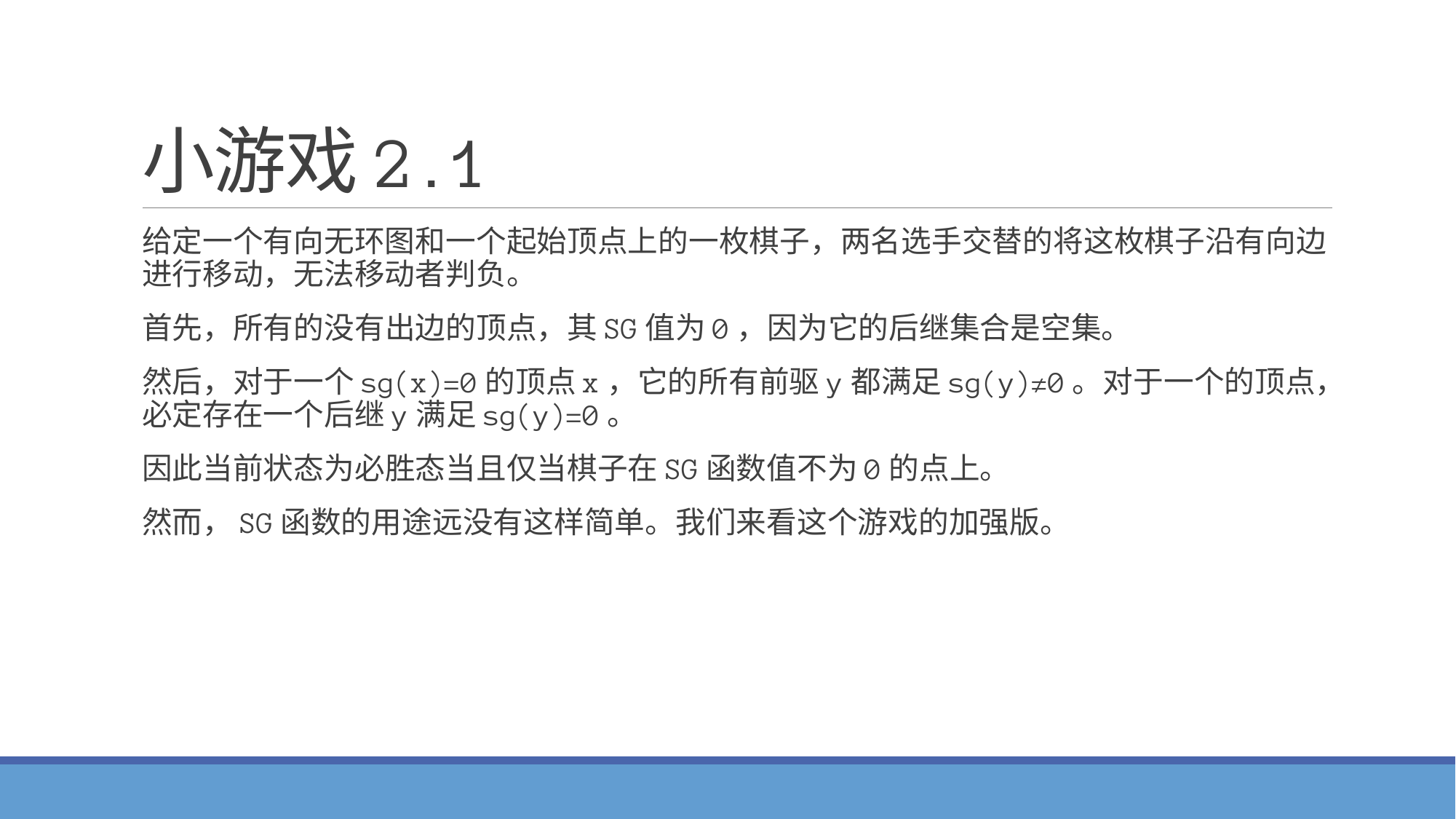

# 小游戏2.1
给定一个有向无环图和一个起始顶点上的一枚棋子，两名选手交替的将这枚棋子沿有向边进行移动，无法移动者判负。
首先，所有的没有出边的顶点，其SG值为0，因为它的后继集合是空集。
然后，对于一个sg(x)=0的顶点x，它的所有前驱y都满足sg(y)≠0。对于一个的顶点，必定存在一个后继y满足sg(y)=0。
因此当前状态为必胜态当且仅当棋子在SG函数值不为0的点上。
然而，SG函数的用途远没有这样简单。我们来看这个游戏的加强版。